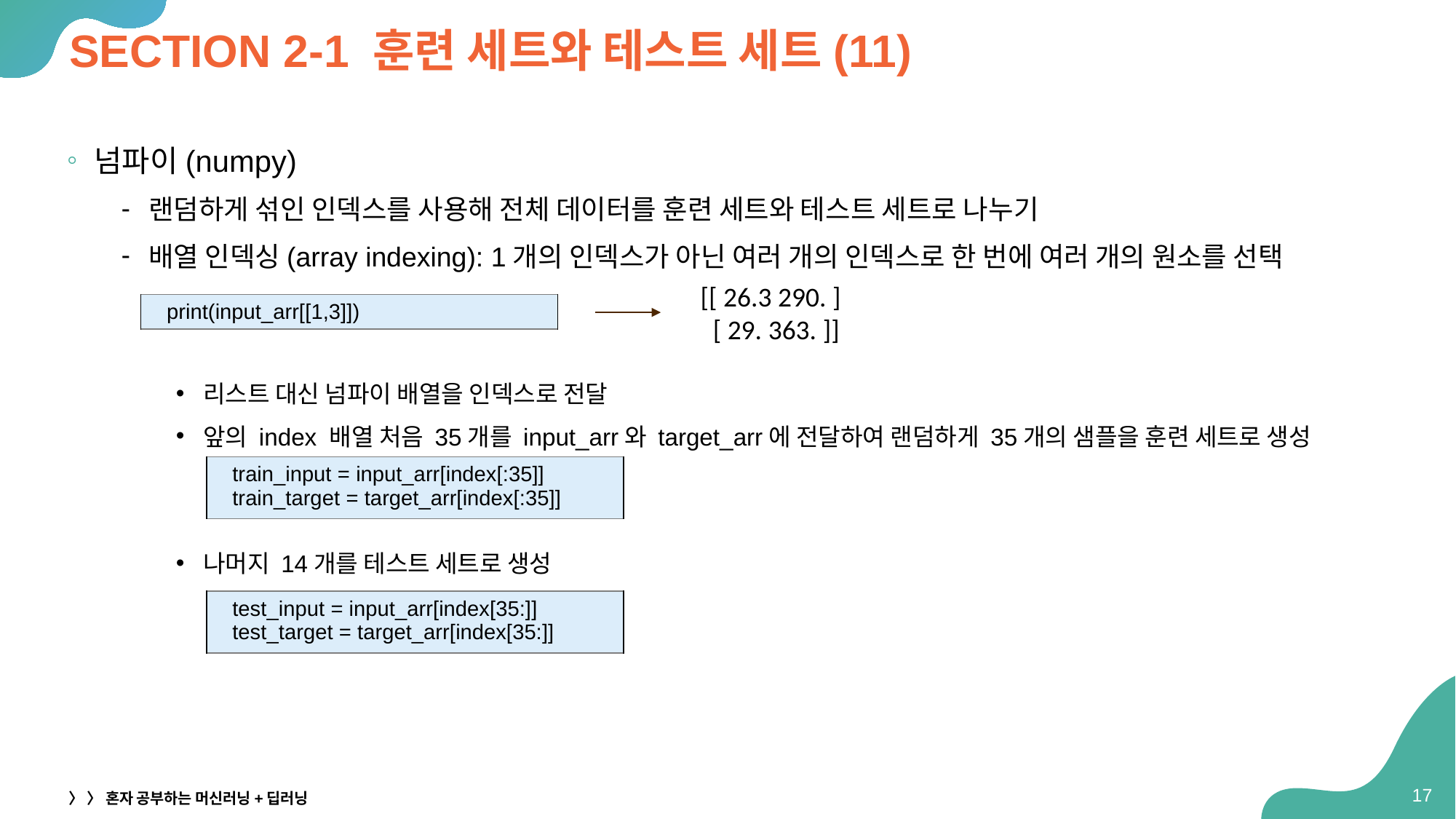

# SECTION 2-1 훈련 세트와 테스트 세트(11)
넘파이(numpy)
랜덤하게 섞인 인덱스를 사용해 전체 데이터를 훈련 세트와 테스트 세트로 나누기
배열 인덱싱(array indexing): 1개의 인덱스가 아닌 여러 개의 인덱스로 한 번에 여러 개의 원소를 선택

리스트 대신 넘파이 배열을 인덱스로 전달
앞의 index 배열 처음 35개를 input_arr와 target_arr에 전달하여 랜덤하게 35개의 샘플을 훈련 세트로 생성

나머지 14개를 테스트 세트로 생성

[[ 26.3 290. ]
  [ 29. 363. ]]
| print(input\_arr[[1,3]]) |
| --- |
| train\_input = input\_arr[index[:35]] train\_target = target\_arr[index[:35]] |
| --- |
| test\_input = input\_arr[index[35:]] test\_target = target\_arr[index[35:]] |
| --- |
17
〉 〉 혼자 공부하는 머신러닝+딥러닝